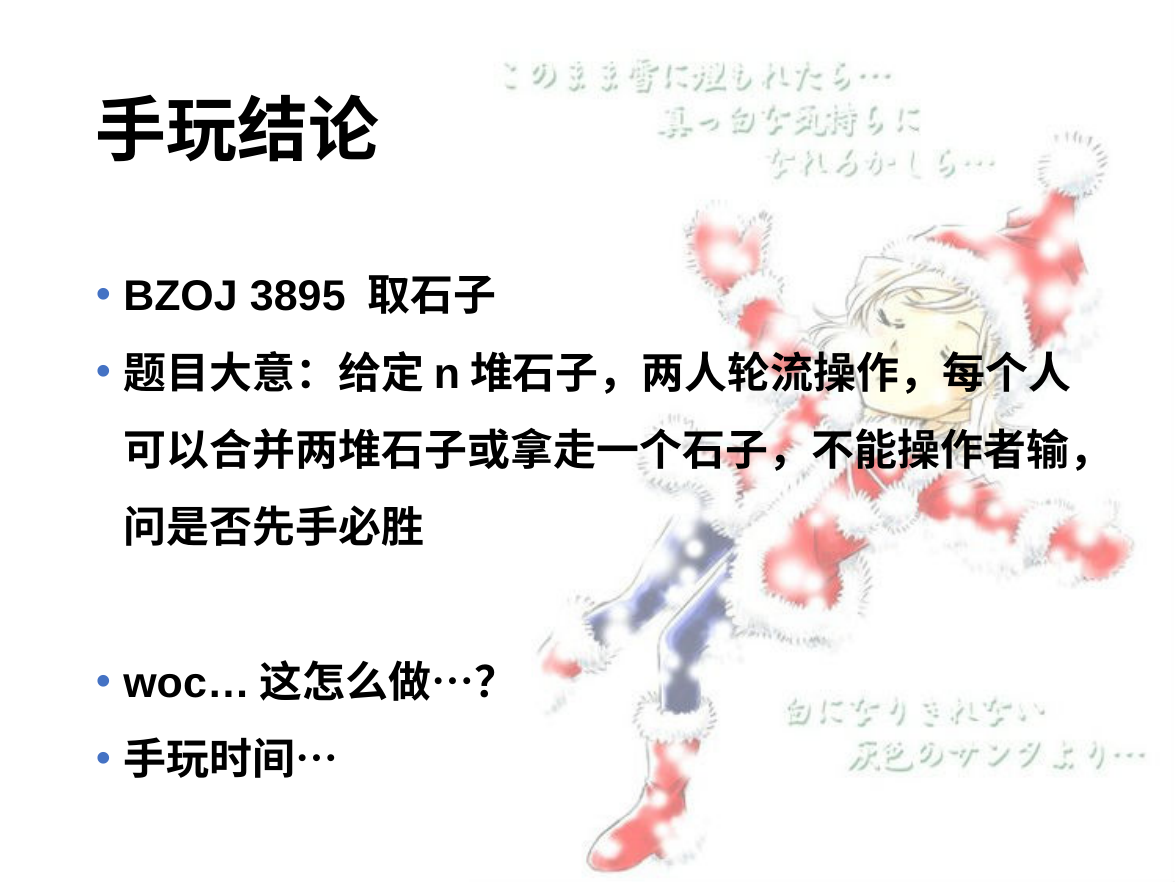

# 手玩结论
BZOJ 3895 取石子
题目大意：给定n堆石子，两人轮流操作，每个人可以合并两堆石子或拿走一个石子，不能操作者输，问是否先手必胜

woc…这怎么做…？
手玩时间…